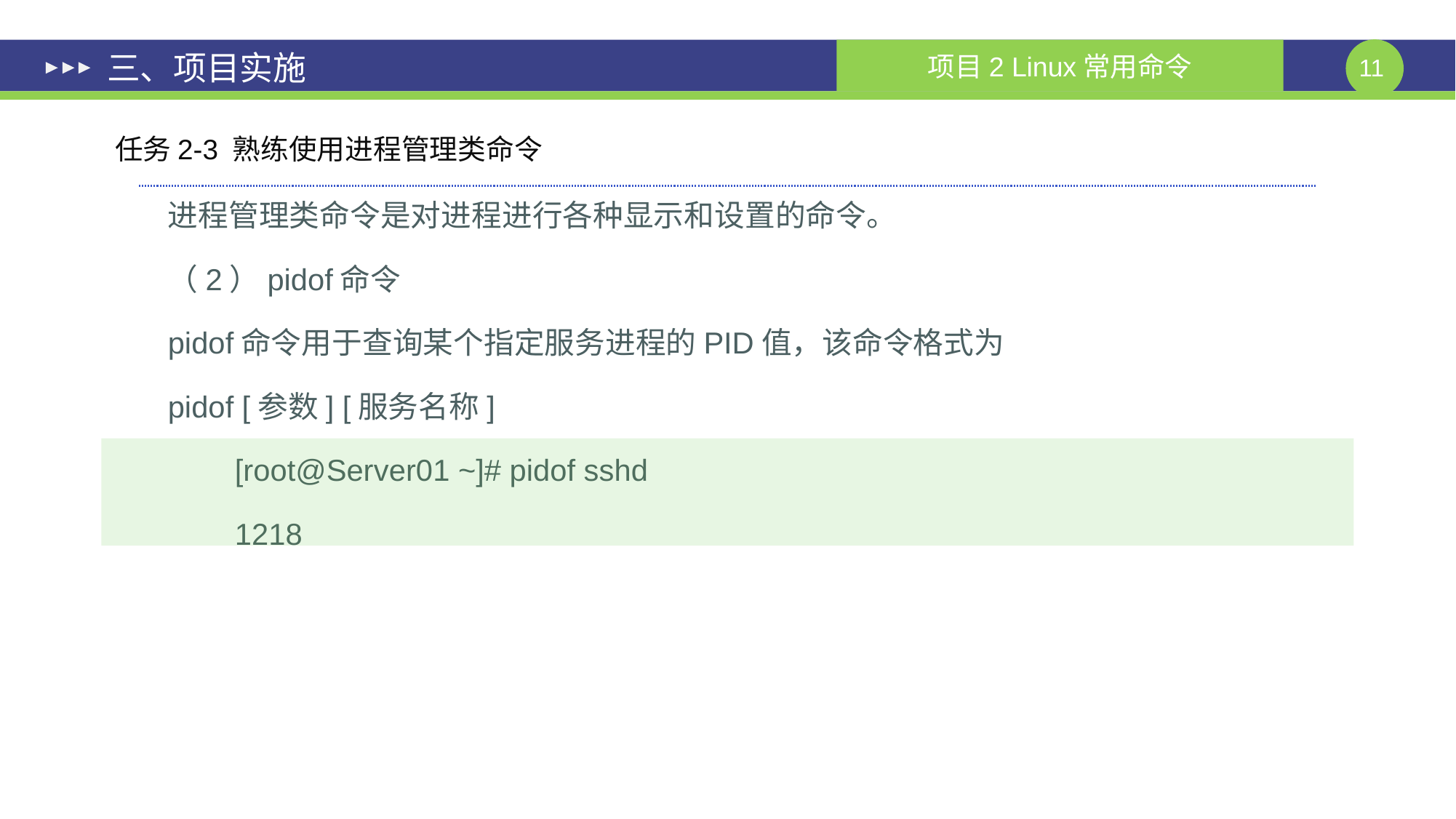

# 三、项目实施
任务2-3 熟练使用进程管理类命令
进程管理类命令是对进程进行各种显示和设置的命令。
（2）pidof命令
pidof命令用于查询某个指定服务进程的PID值，该命令格式为
pidof [参数] [服务名称]
        [root@Server01 ~]# pidof sshd
        1218